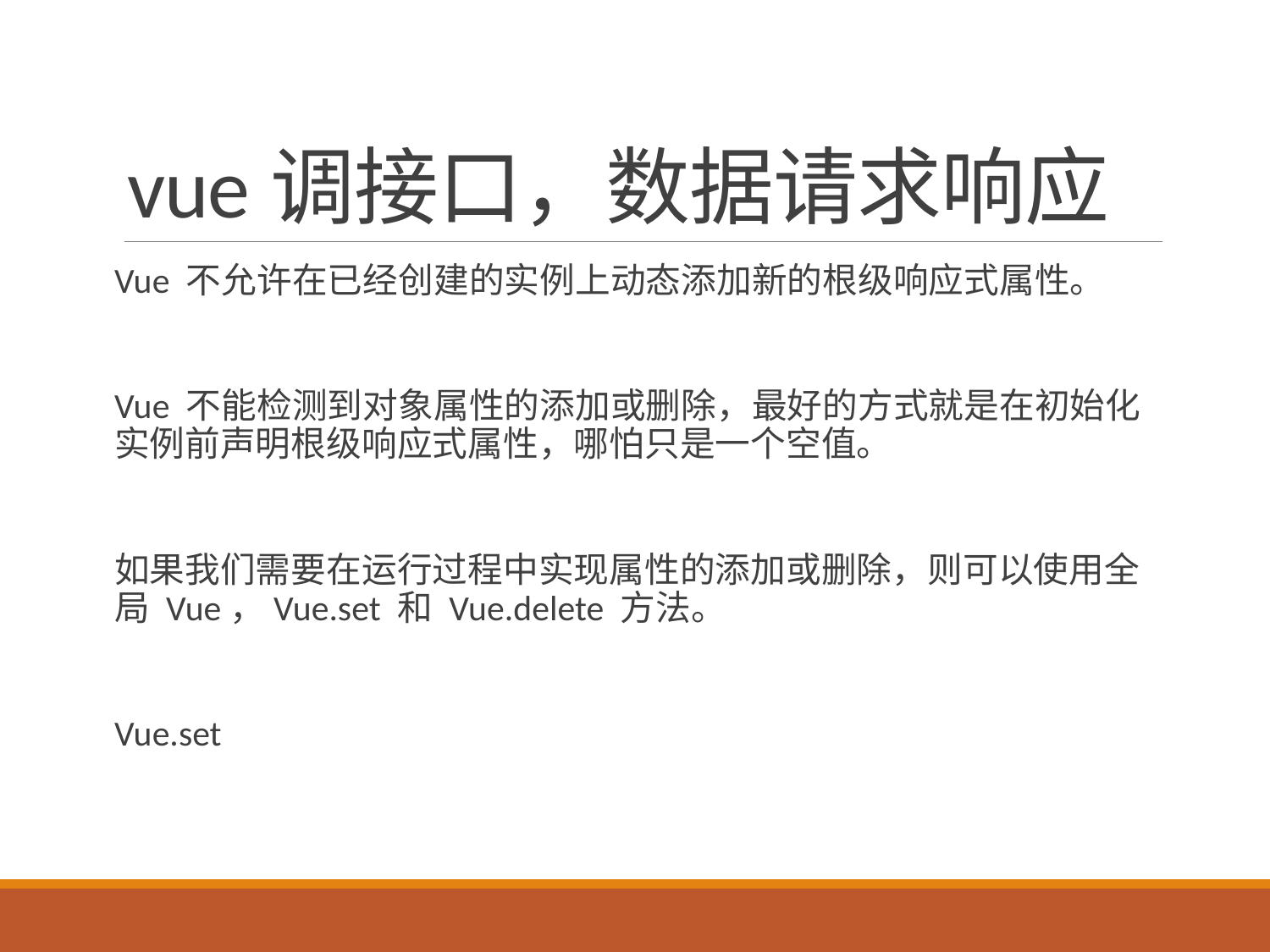

# vue调接口，数据请求响应
Vue 不允许在已经创建的实例上动态添加新的根级响应式属性。

Vue 不能检测到对象属性的添加或删除，最好的方式就是在初始化实例前声明根级响应式属性，哪怕只是一个空值。

如果我们需要在运行过程中实现属性的添加或删除，则可以使用全局 Vue，Vue.set 和 Vue.delete 方法。

Vue.set